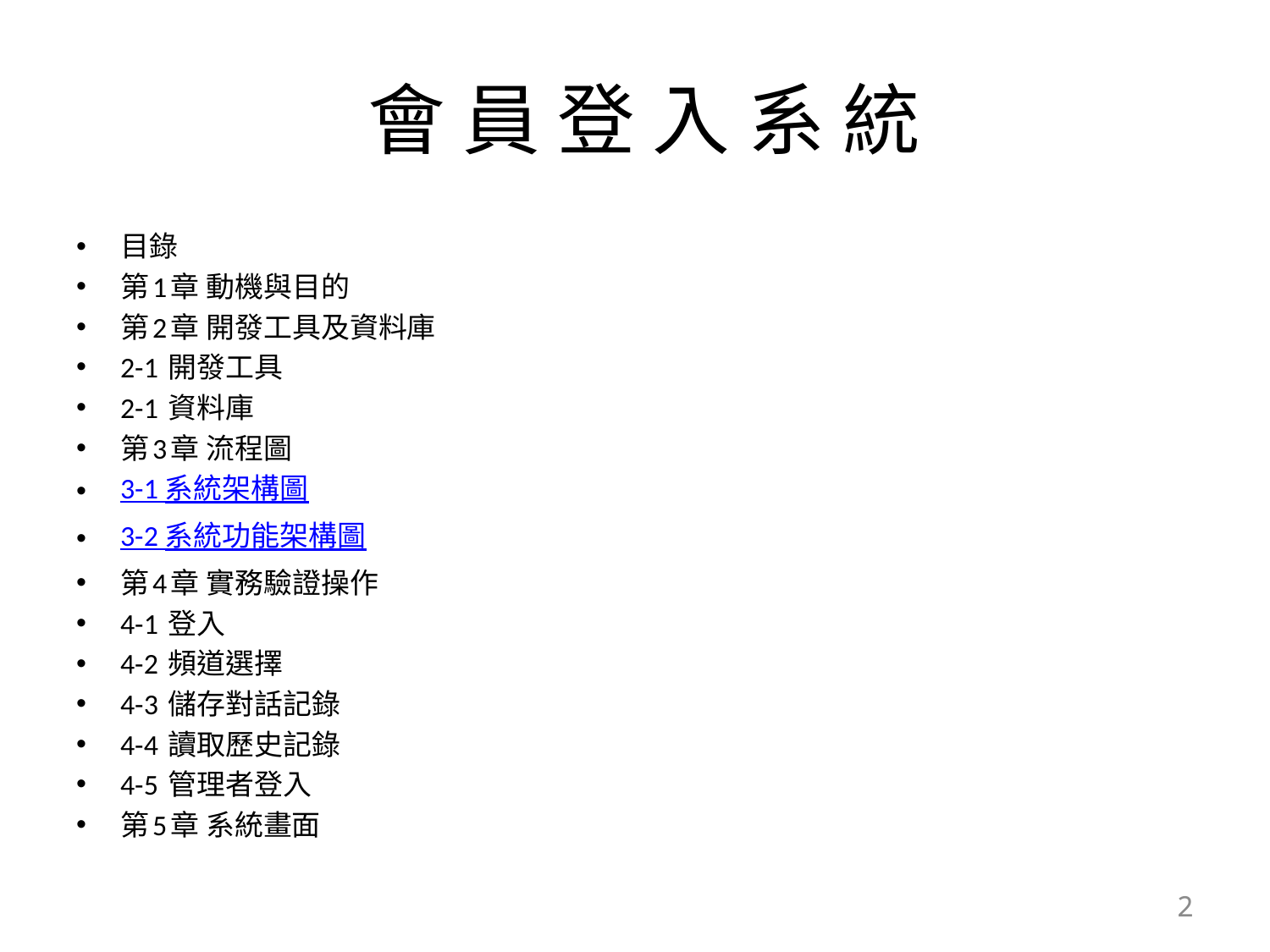

# 會 員 登 入 系 統
目錄
第1章 動機與目的
第2章 開發工具及資料庫
2-1 開發工具
2-1 資料庫
第3章 流程圖
3-1 系統架構圖
3-2 系統功能架構圖
第4章 實務驗證操作
4-1 登入
4-2 頻道選擇
4-3 儲存對話記錄
4-4 讀取歷史記錄
4-5 管理者登入
第5章 系統畫面
2